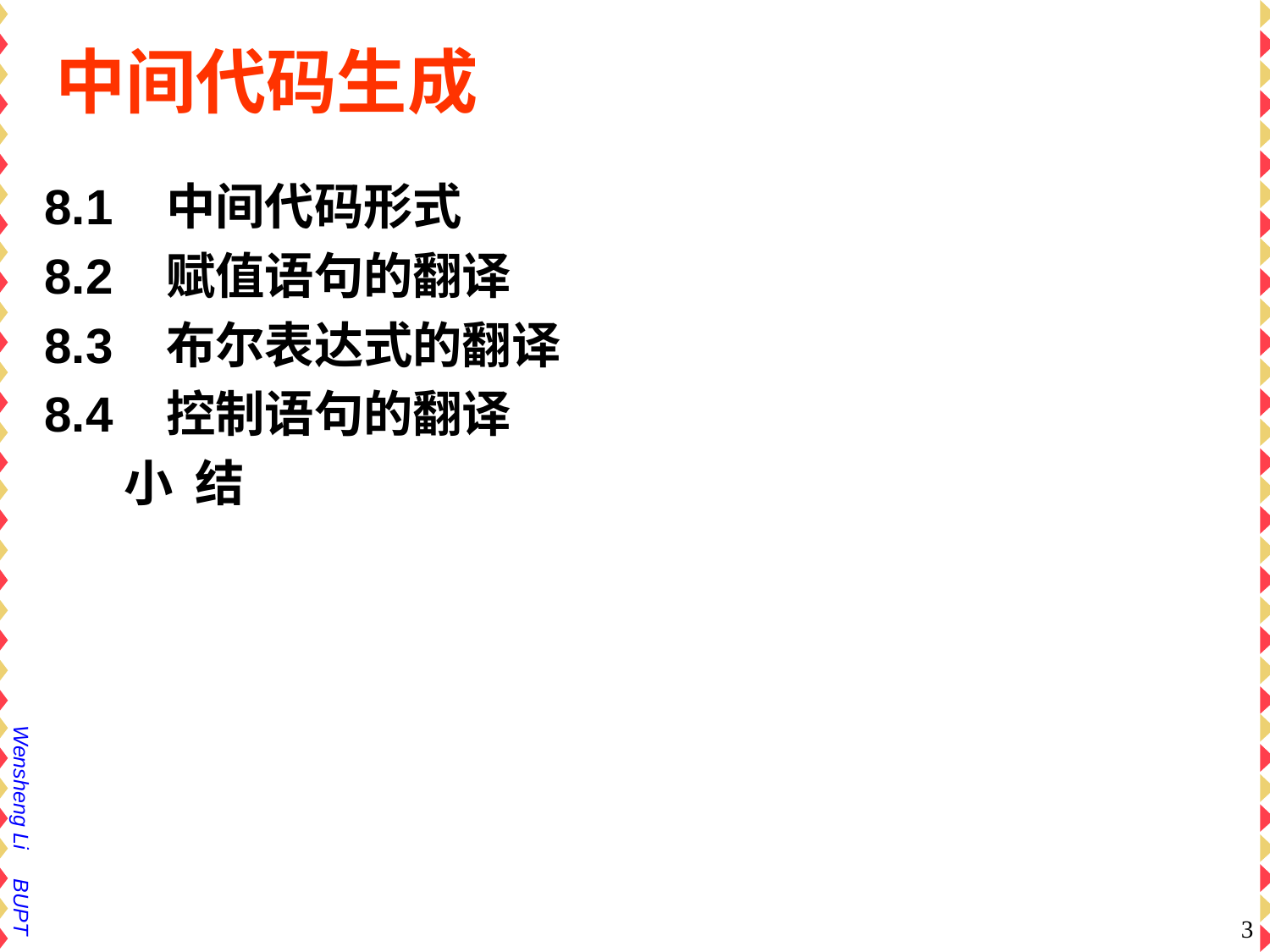

# 中间代码生成
8.1   中间代码形式
8.2   赋值语句的翻译
8.3   布尔表达式的翻译
8.4   控制语句的翻译
      小  结
3